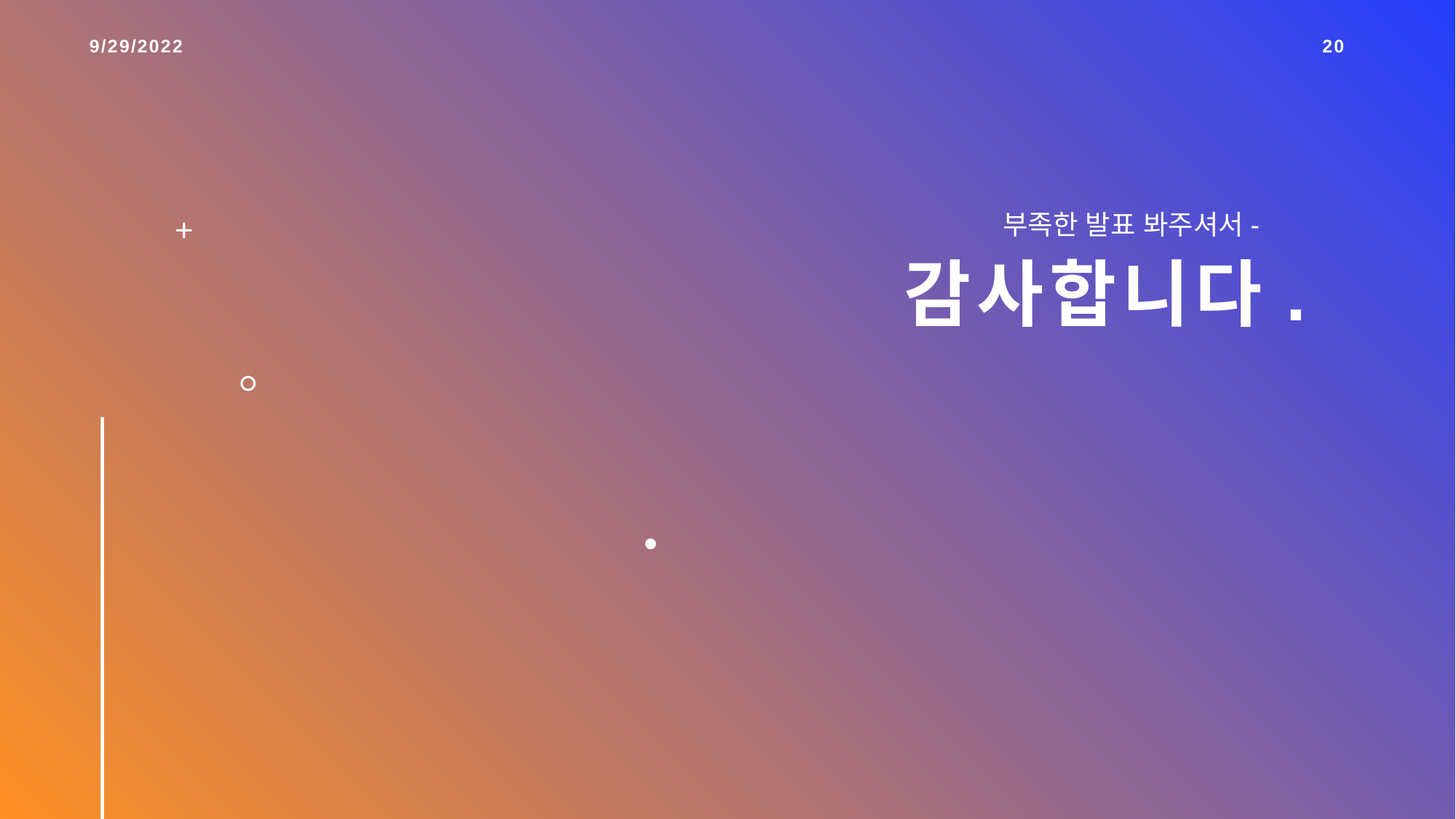

9/29/2022
20
# 감사합니다.
부족한 발표 봐주셔서-